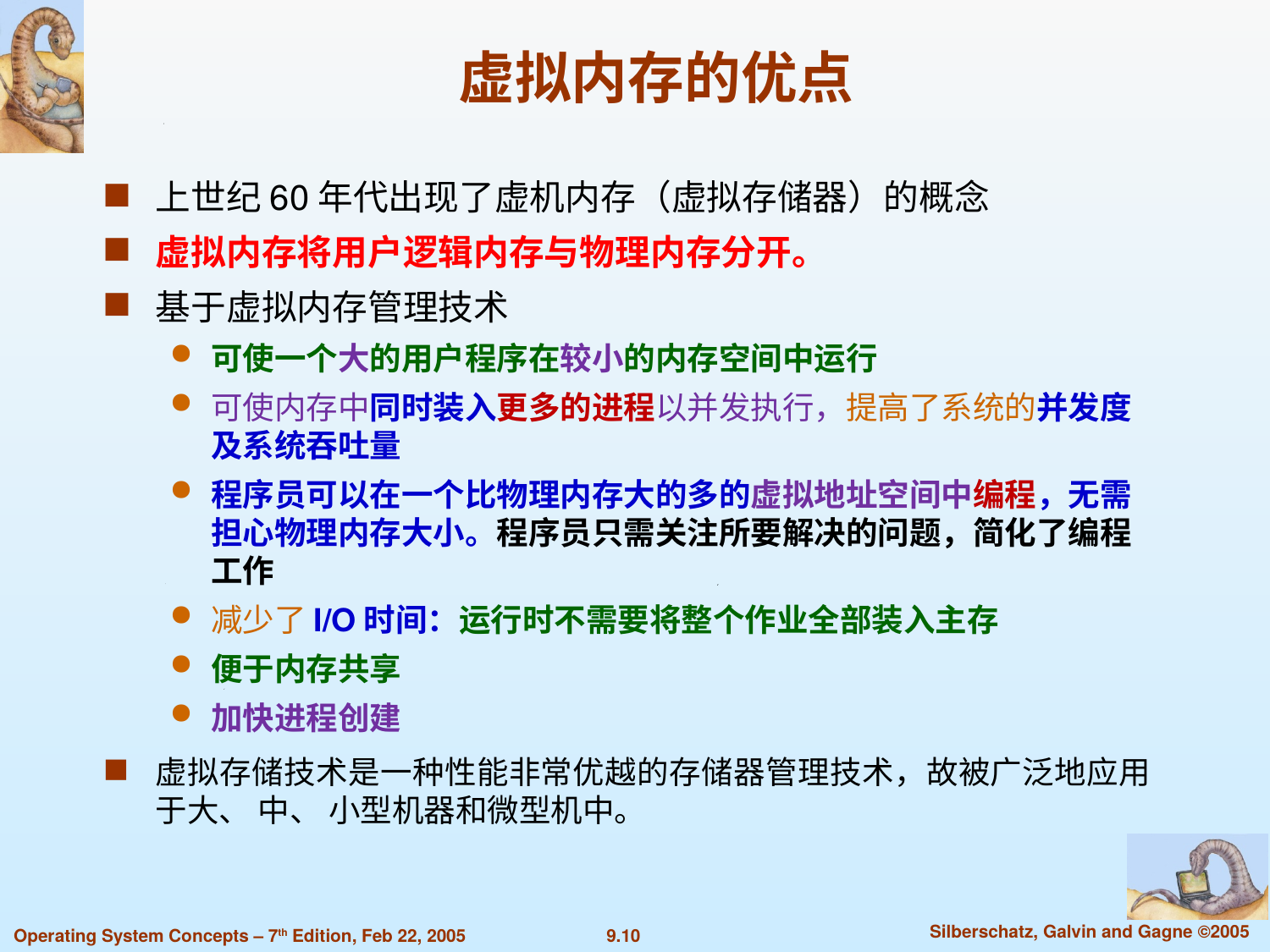

虚拟内存的优点
上世纪60年代出现了虚机内存（虚拟存储器）的概念
虚拟内存将用户逻辑内存与物理内存分开。
基于虚拟内存管理技术
可使一个大的用户程序在较小的内存空间中运行
可使内存中同时装入更多的进程以并发执行，提高了系统的并发度及系统吞吐量
程序员可以在一个比物理内存大的多的虚拟地址空间中编程，无需担心物理内存大小。程序员只需关注所要解决的问题，简化了编程工作
减少了I/O时间：运行时不需要将整个作业全部装入主存
便于内存共享
加快进程创建
虚拟存储技术是一种性能非常优越的存储器管理技术，故被广泛地应用于大、 中、 小型机器和微型机中。